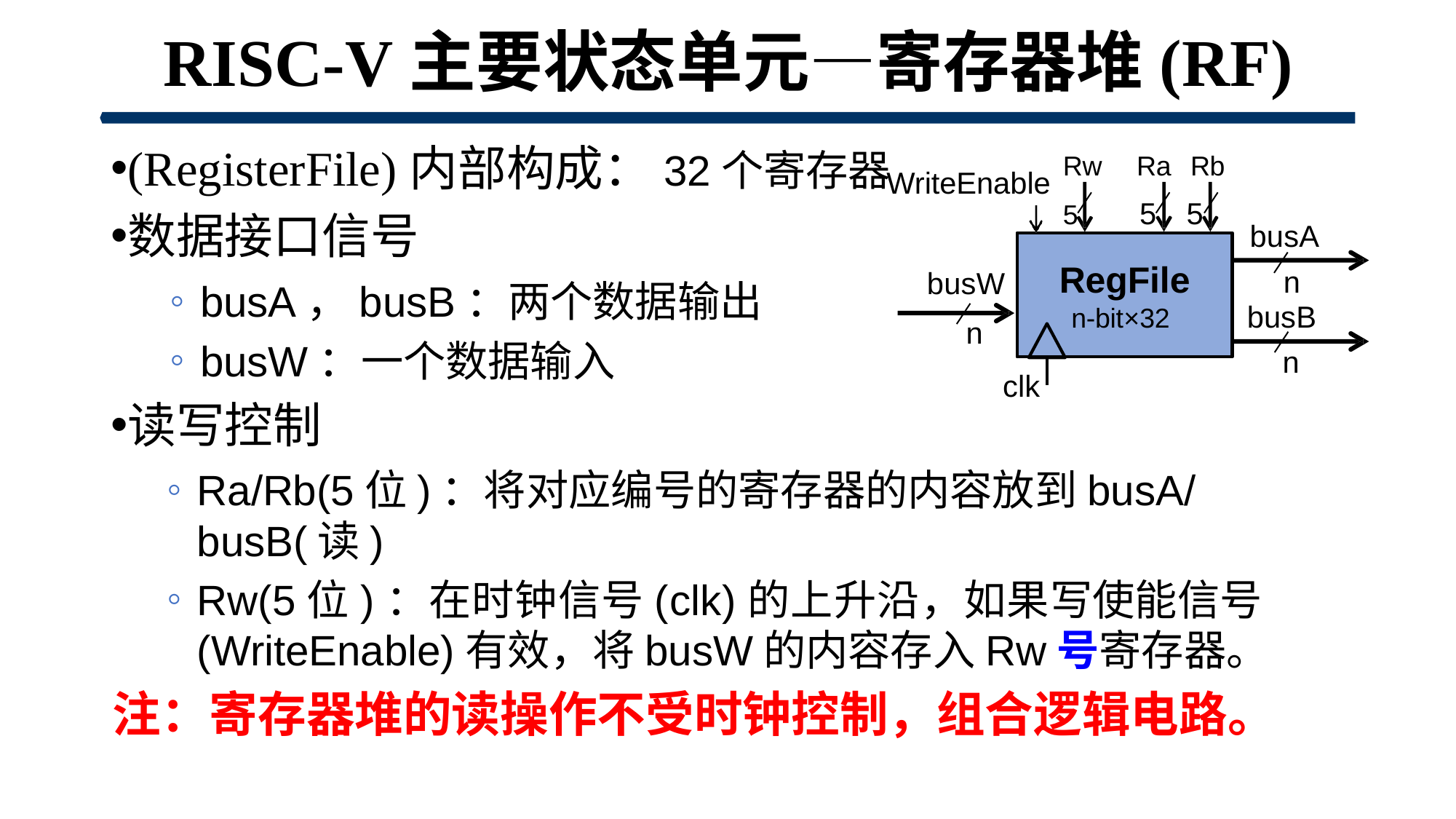

# RISC-V主要状态单元—寄存器堆(RF)
(RegisterFile)内部构成：32个寄存器
数据接口信号
busA，busB：两个数据输出
busW：一个数据输入
读写控制
Ra/Rb(5位)：将对应编号的寄存器的内容放到busA/busB(读)
Rw(5位)：在时钟信号(clk)的上升沿，如果写使能信号(WriteEnable)有效，将busW的内容存入Rw号寄存器。
注：寄存器堆的读操作不受时钟控制，组合逻辑电路。
Rw	  Ra  Rb
5	   5     5
WriteEnable

busA
n

RegFile
 n-bit×32
busW
n

busB
n

clk